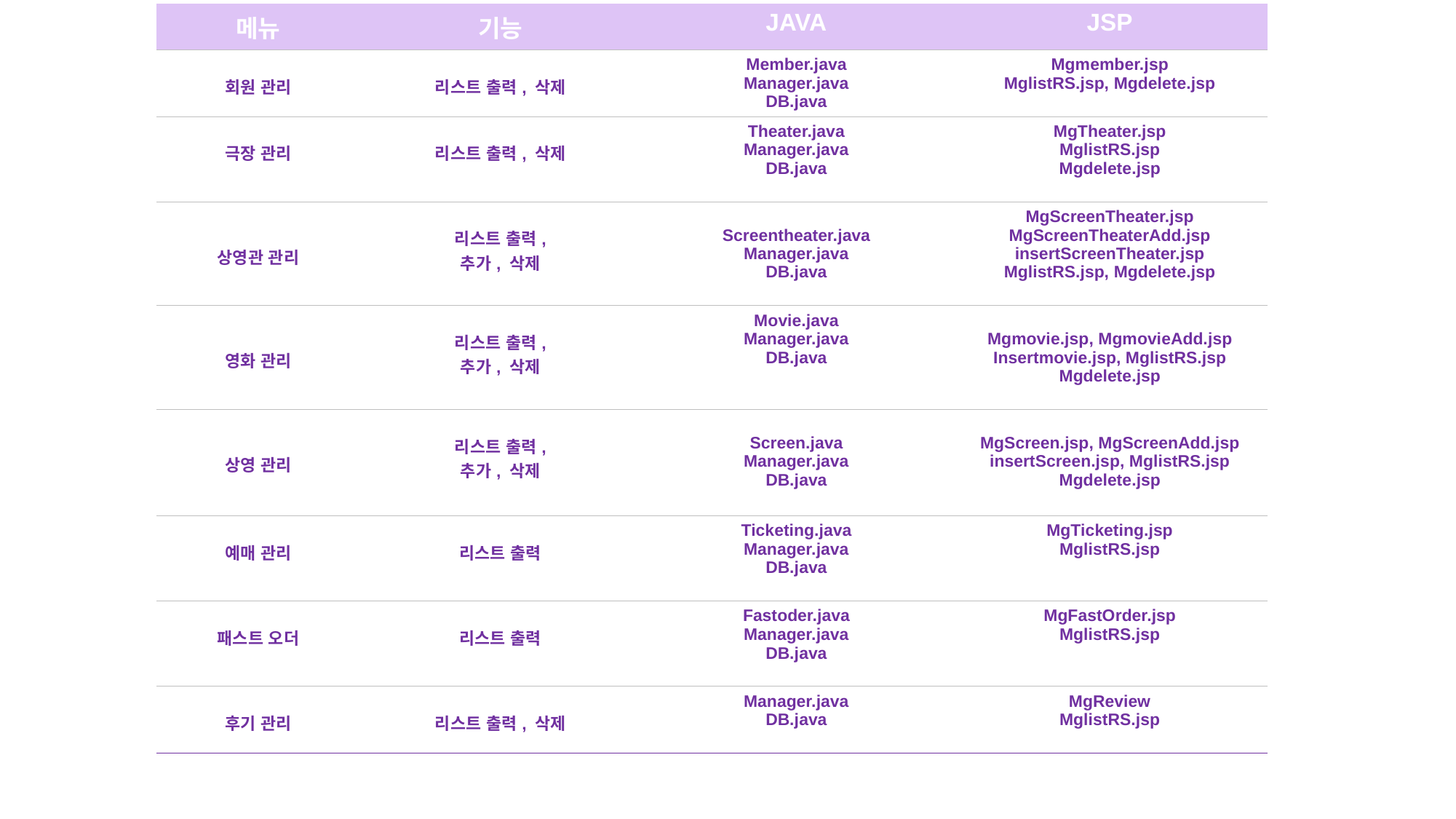

| 메뉴 | 기능 | JAVA | JSP |
| --- | --- | --- | --- |
| 회원 관리 | 리스트 출력, 삭제 | Member.java Manager.java DB.java | Mgmember.jsp MglistRS.jsp, Mgdelete.jsp |
| 극장 관리 | 리스트 출력, 삭제 | Theater.java Manager.java DB.java | MgTheater.jsp MglistRS.jsp Mgdelete.jsp |
| 상영관 관리 | 리스트 출력, 추가, 삭제 | Screentheater.java Manager.java DB.java | MgScreenTheater.jsp MgScreenTheaterAdd.jsp insertScreenTheater.jsp MglistRS.jsp, Mgdelete.jsp |
| 영화 관리 | 리스트 출력, 추가, 삭제 | Movie.java Manager.java DB.java | Mgmovie.jsp, MgmovieAdd.jsp Insertmovie.jsp, MglistRS.jsp Mgdelete.jsp |
| 상영 관리 | 리스트 출력, 추가, 삭제 | Screen.java Manager.java DB.java | MgScreen.jsp, MgScreenAdd.jsp insertScreen.jsp, MglistRS.jsp Mgdelete.jsp |
| 예매 관리 | 리스트 출력 | Ticketing.java Manager.java DB.java | MgTicketing.jsp MglistRS.jsp |
| 패스트 오더 | 리스트 출력 | Fastoder.java Manager.java DB.java | MgFastOrder.jsp MglistRS.jsp |
| 후기 관리 | 리스트 출력, 삭제 | Manager.java DB.java | MgReview MglistRS.jsp |